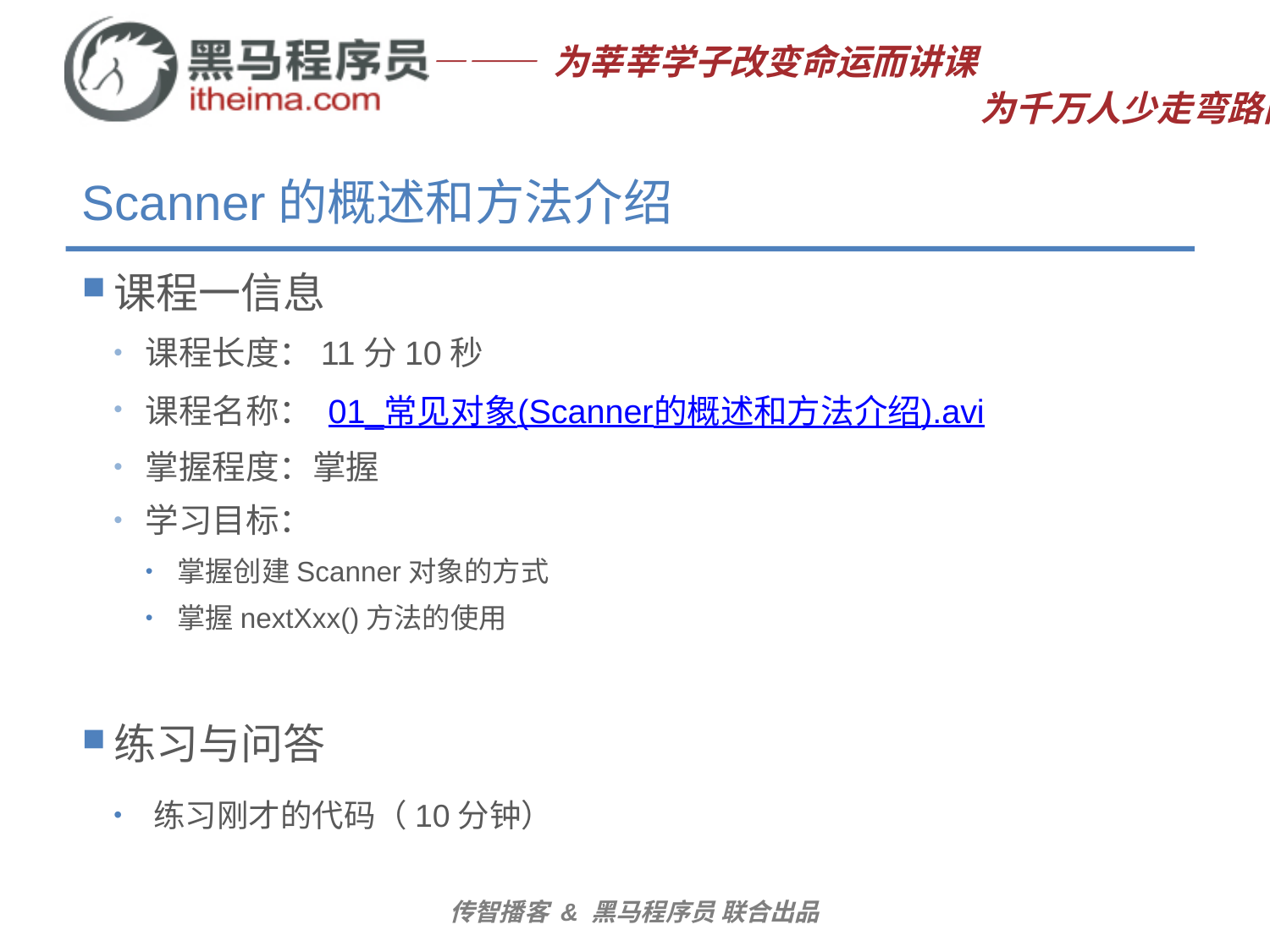

# Scanner的概述和方法介绍
课程一信息
课程长度：11分10秒
课程名称： 01_常见对象(Scanner的概述和方法介绍).avi
掌握程度：掌握
学习目标：
掌握创建Scanner对象的方式
掌握nextXxx()方法的使用

练习与问答
练习刚才的代码（10分钟）